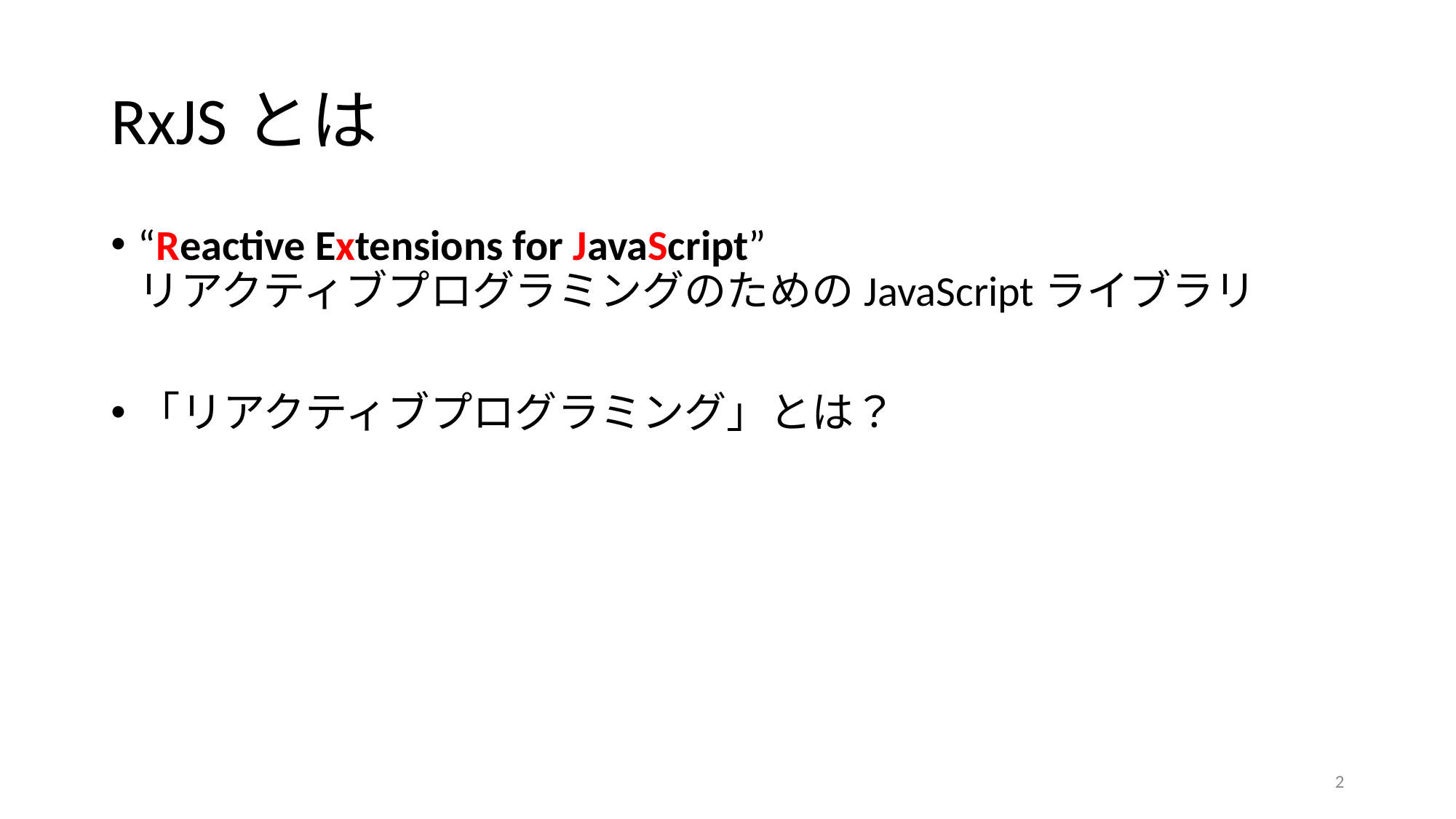

# RxJSとは
“Reactive Extensions for JavaScript”
リアクティブプログラミングのためのJavaScriptライブラリ

「リアクティブプログラミング」とは？
2